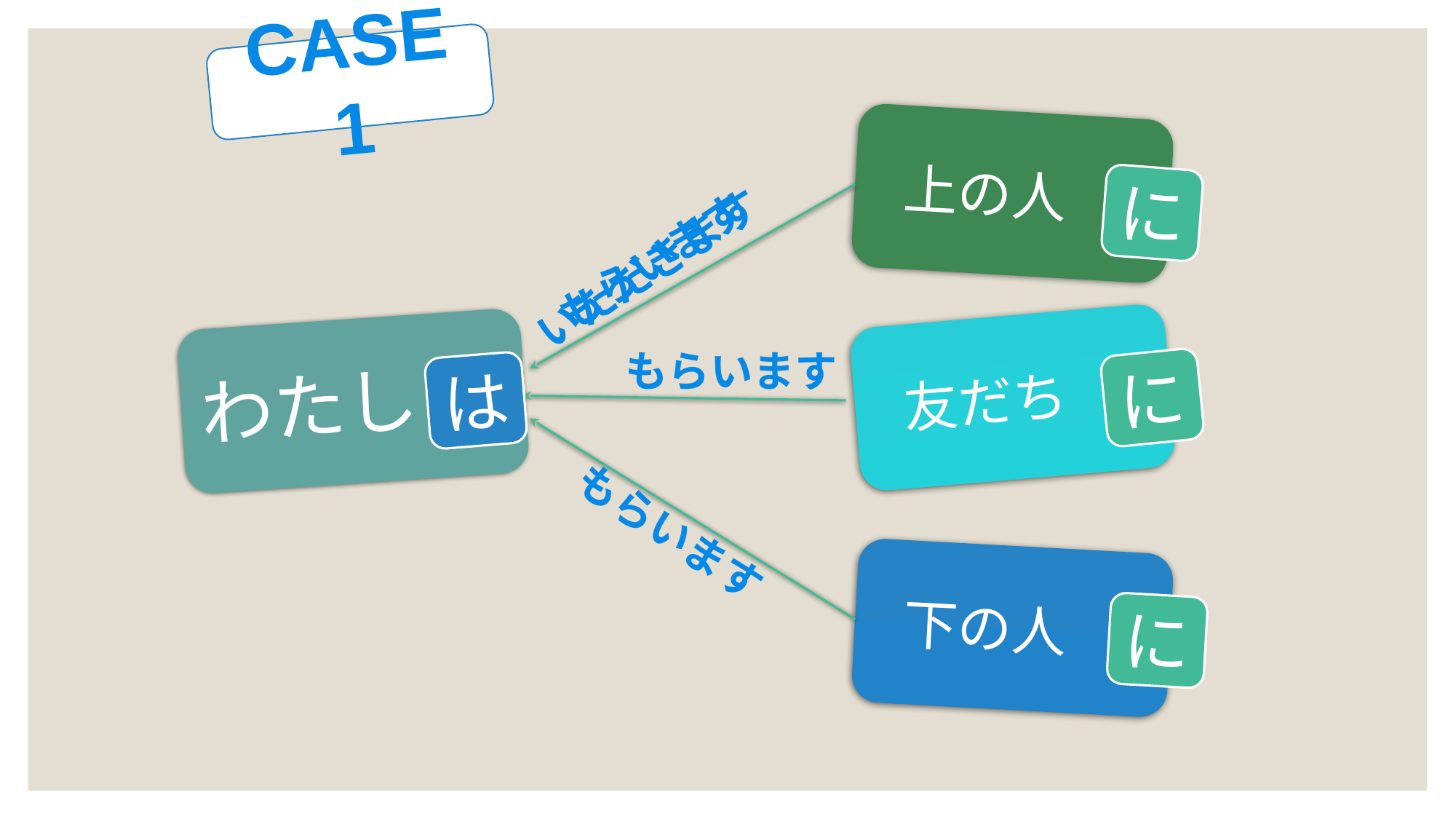

CASE 1
上の人
に
もらいます
いただきます
友だち
わたし
もらいます
に
は
もらいます
下の人
に